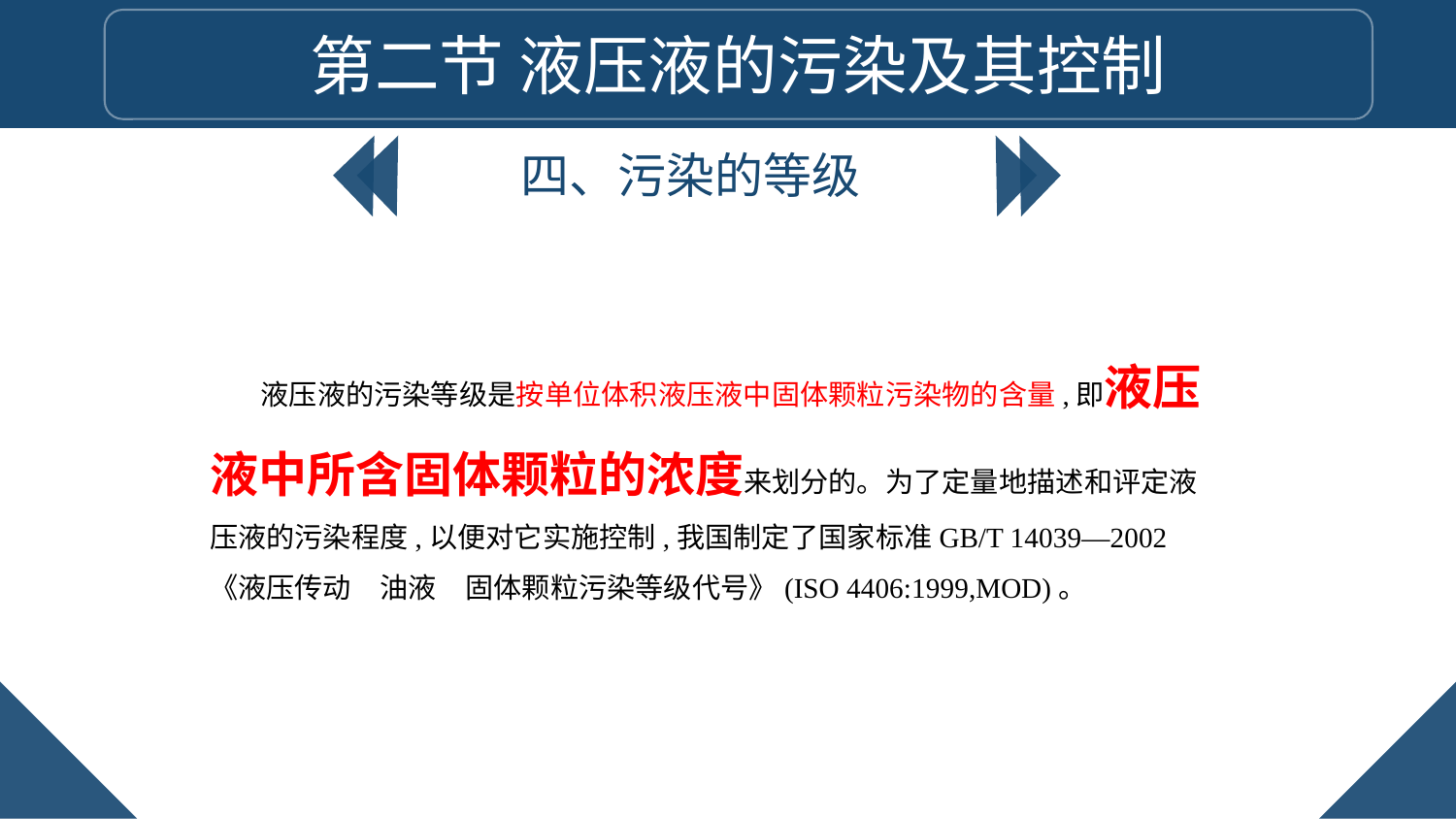

第二节 液压液的污染及其控制
四、污染的等级

       液压液的污染等级是按单位体积液压液中固体颗粒污染物的含量,即液压液中所含固体颗粒的浓度来划分的。为了定量地描述和评定液压液的污染程度,以便对它实施控制,我国制定了国家标准GB/T 14039—2002《液压传动　油液　固体颗粒污染等级代号》(ISO 4406:1999,MOD)。